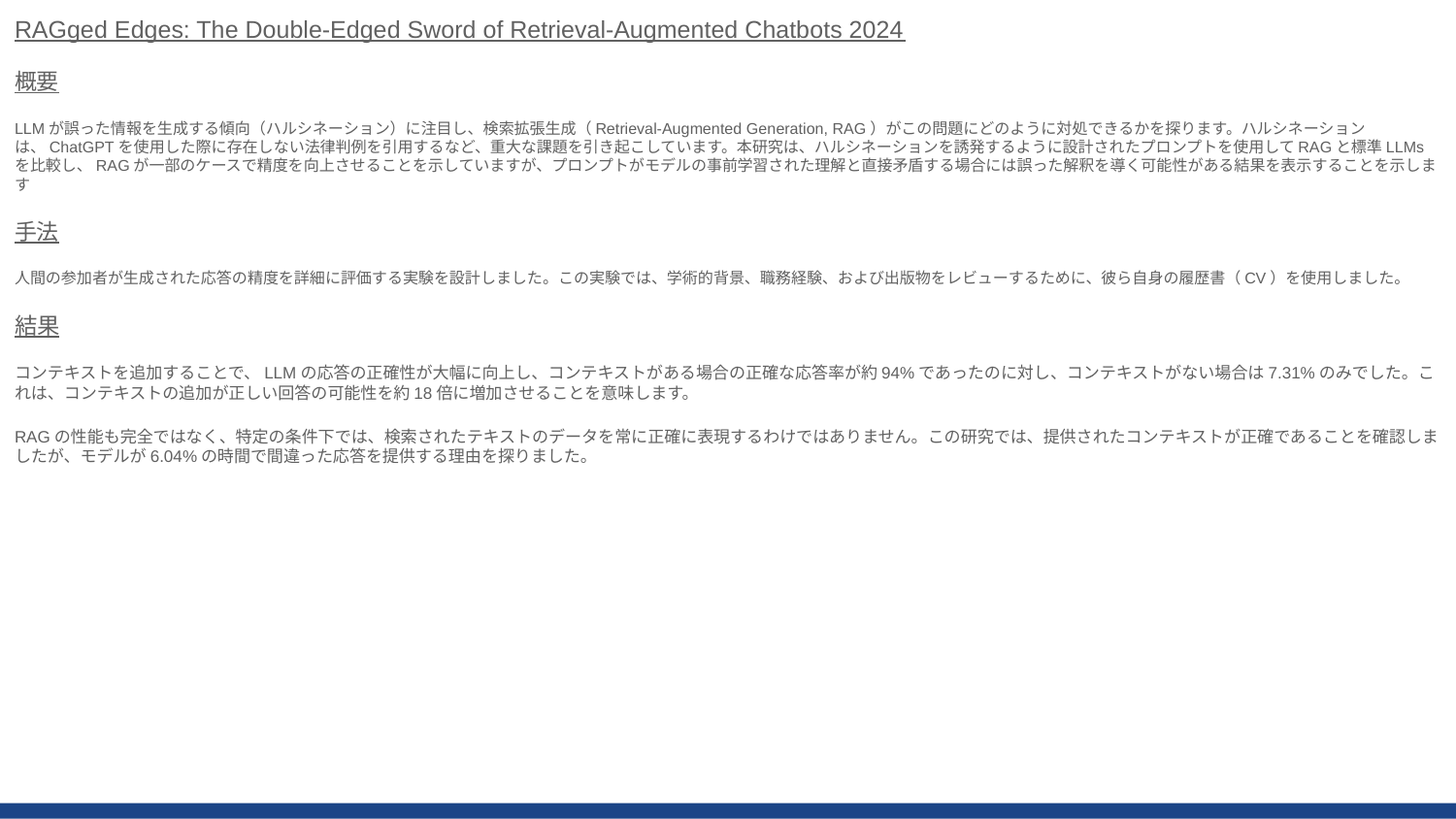

RAGged Edges: The Double-Edged Sword of Retrieval-Augmented Chatbots 2024
概要
LLMが誤った情報を生成する傾向（ハルシネーション）に注目し、検索拡張生成（Retrieval-Augmented Generation, RAG）がこの問題にどのように対処できるかを探ります。ハルシネーションは、ChatGPTを使用した際に存在しない法律判例を引用するなど、重大な課題を引き起こしています。本研究は、ハルシネーションを誘発するように設計されたプロンプトを使用してRAGと標準LLMsを比較し、RAGが一部のケースで精度を向上させることを示していますが、プロンプトがモデルの事前学習された理解と直接矛盾する場合には誤った解釈を導く可能性がある結果を表示することを示します
手法
人間の参加者が生成された応答の精度を詳細に評価する実験を設計しました。この実験では、学術的背景、職務経験、および出版物をレビューするために、彼ら自身の履歴書（CV）を使用しました。
結果
コンテキストを追加することで、LLMの応答の正確性が大幅に向上し、コンテキストがある場合の正確な応答率が約94%であったのに対し、コンテキストがない場合は7.31%のみでした。これは、コンテキストの追加が正しい回答の可能性を約18倍に増加させることを意味します。
RAGの性能も完全ではなく、特定の条件下では、検索されたテキストのデータを常に正確に表現するわけではありません。この研究では、提供されたコンテキストが正確であることを確認しましたが、モデルが6.04%の時間で間違った応答を提供する理由を探りました。